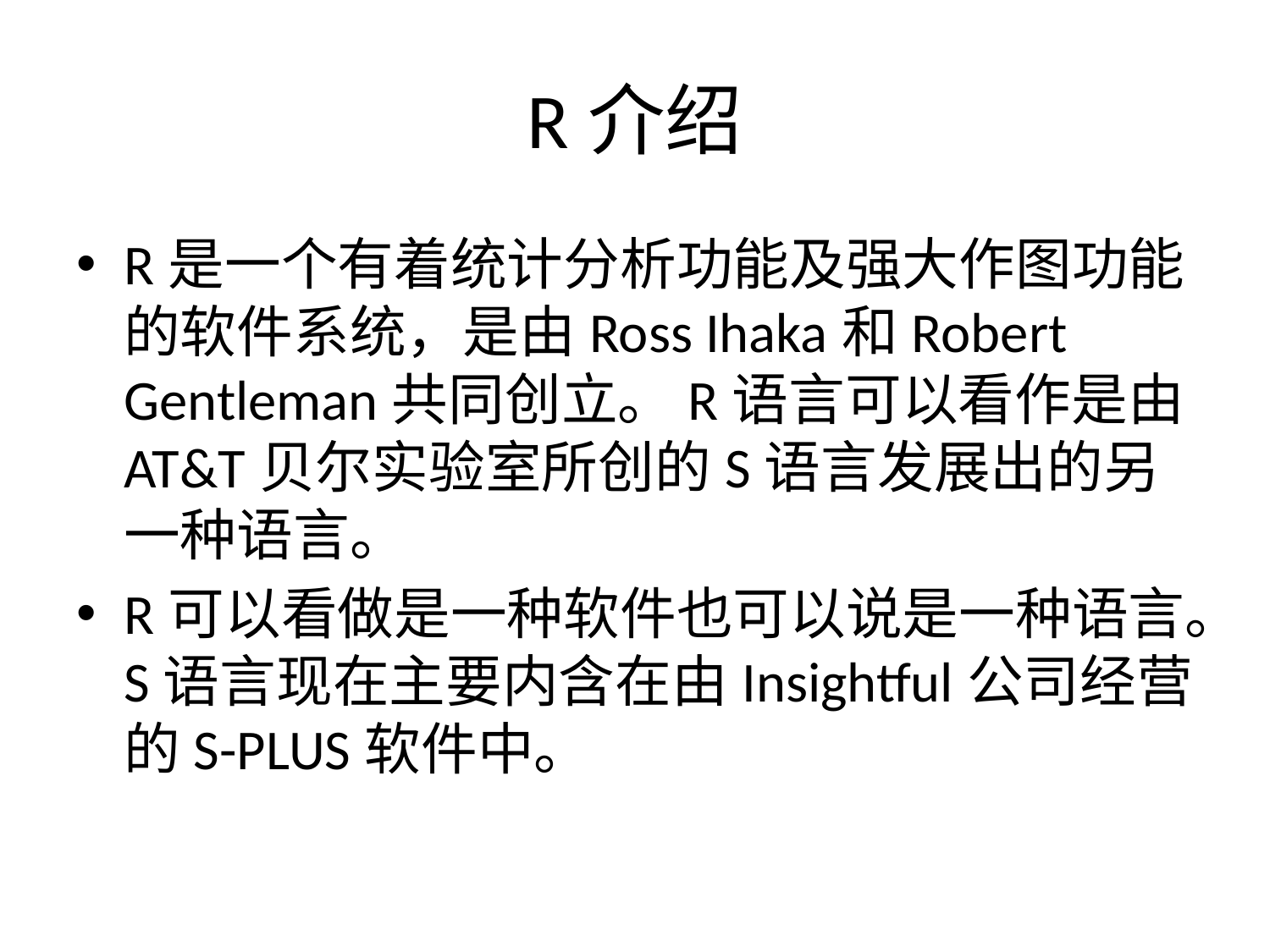

# R介绍
R是一个有着统计分析功能及强大作图功能的软件系统，是由Ross Ihaka和Robert Gentleman共同创立。R语言可以看作是由AT&T贝尔实验室所创的S语言发展出的另一种语言。
R可以看做是一种软件也可以说是一种语言。S语言现在主要内含在由Insightful公司经营的S-PLUS软件中。